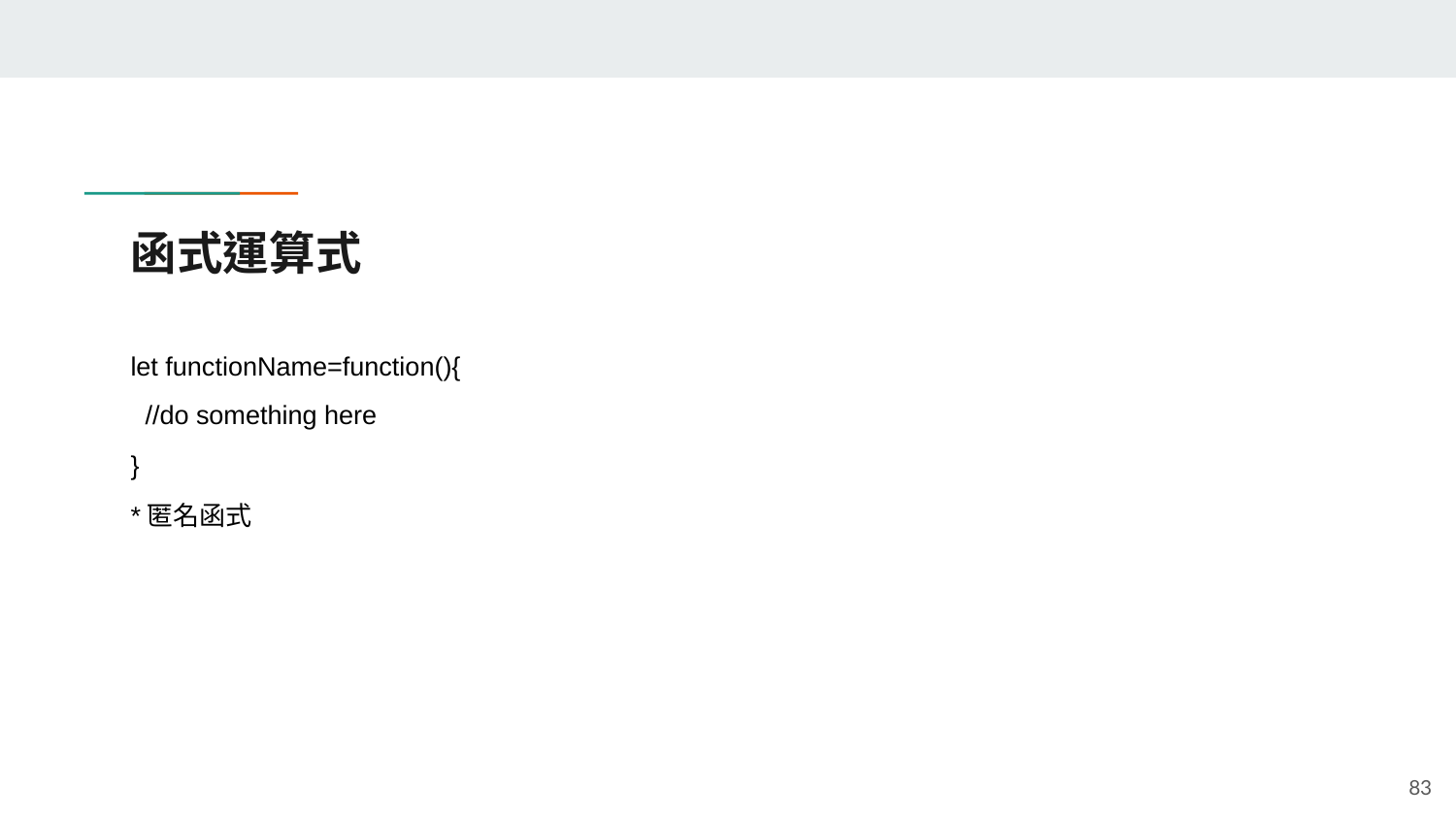

# 函式運算式
let functionName=function(){
  //do something here
}
*匿名函式

83